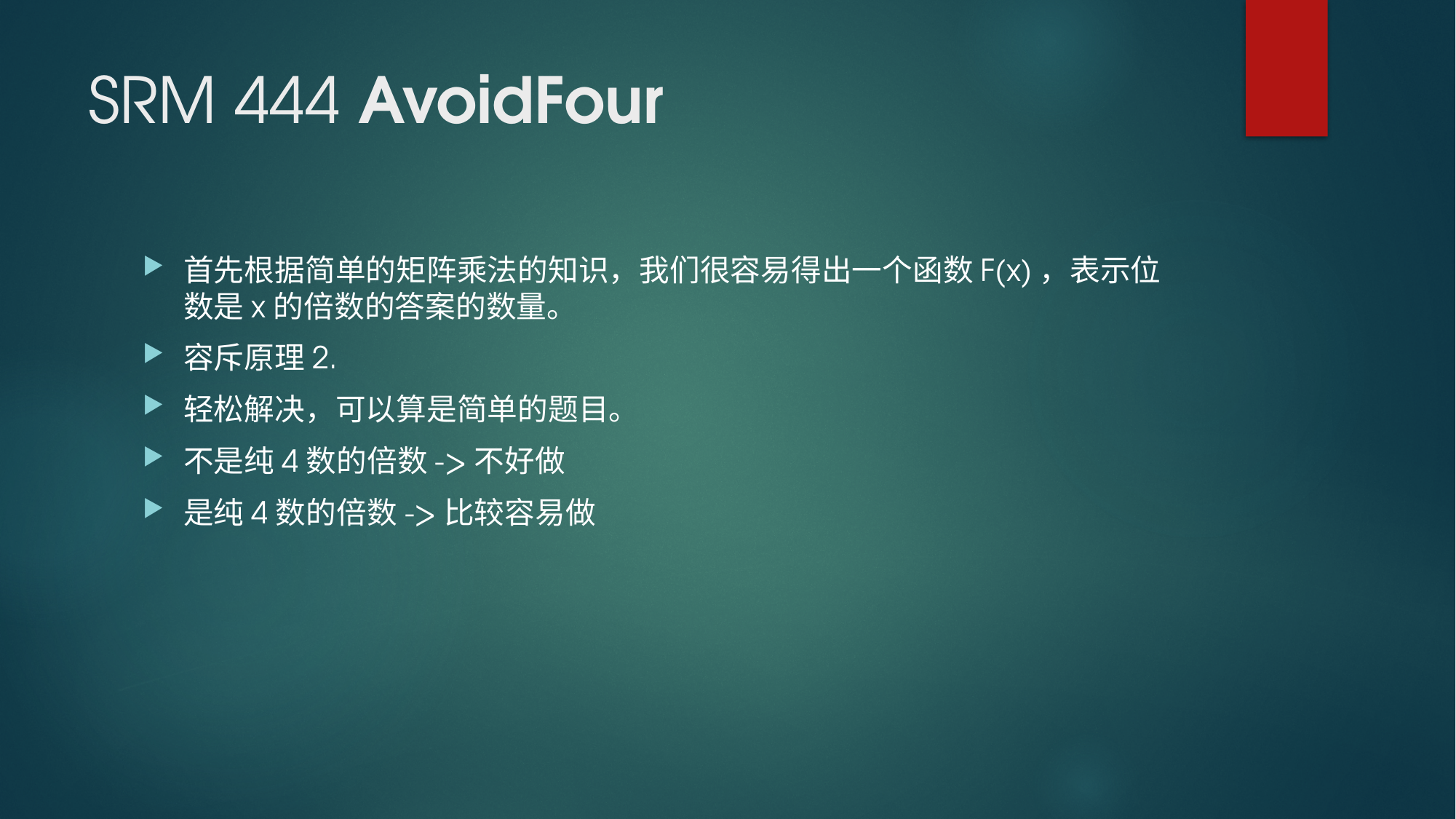

# SRM 444 AvoidFour
首先根据简单的矩阵乘法的知识，我们很容易得出一个函数F(x)，表示位数是x的倍数的答案的数量。
容斥原理2.
轻松解决，可以算是简单的题目。
不是纯4数的倍数->不好做
是纯4数的倍数->比较容易做